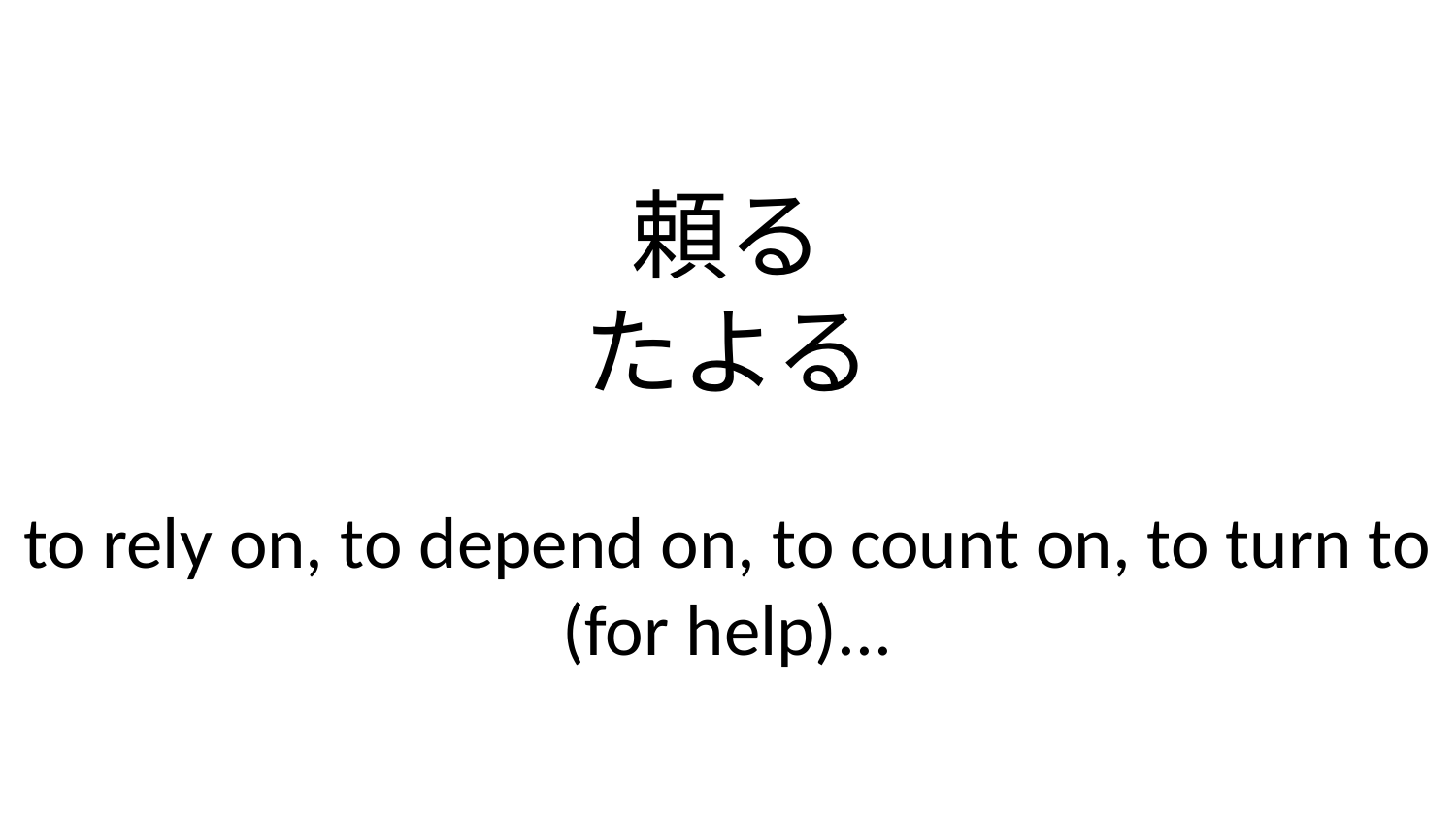

頼る
たよる
to rely on, to depend on, to count on, to turn to (for help)...
496-510